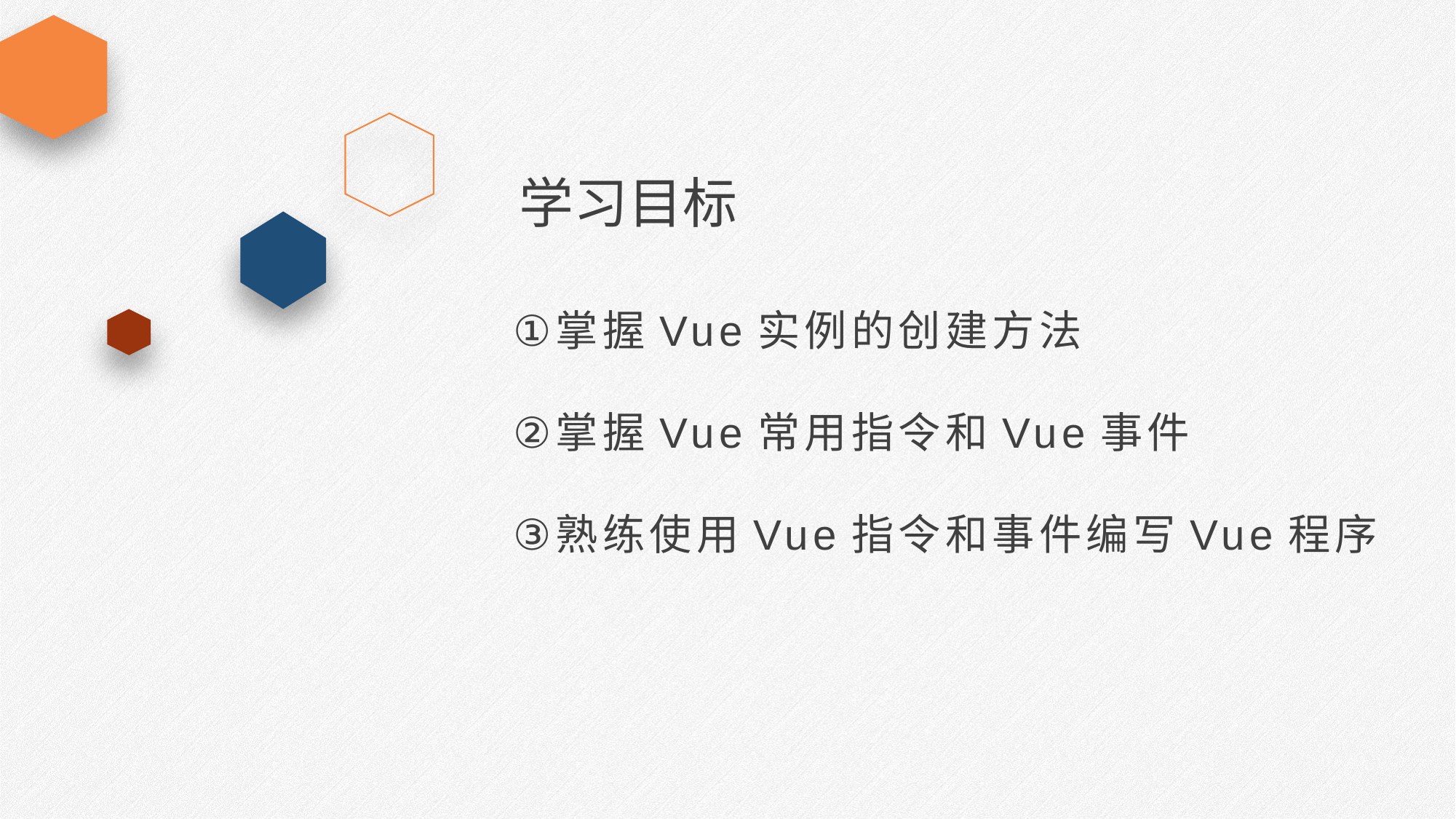

学习目标

掌握Vue实例的创建方法
掌握Vue常用指令和Vue事件
熟练使用Vue指令和事件编写Vue程序